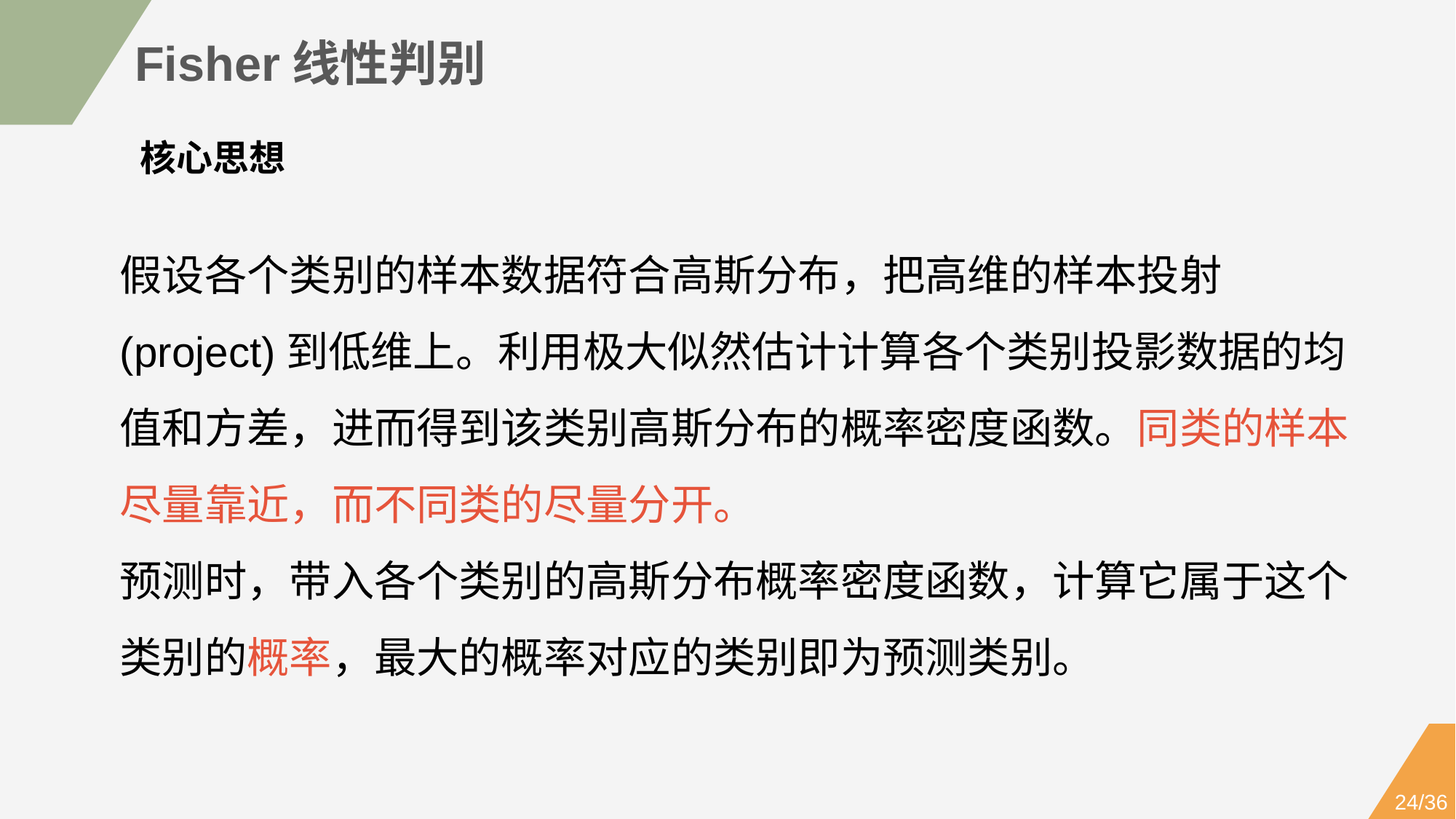

Fisher线性判别
核心思想
假设各个类别的样本数据符合高斯分布，把高维的样本投射(project)到低维上。利用极大似然估计计算各个类别投影数据的均值和方差，进而得到该类别高斯分布的概率密度函数。同类的样本尽量靠近，而不同类的尽量分开。
预测时，带入各个类别的高斯分布概率密度函数，计算它属于这个类别的概率，最大的概率对应的类别即为预测类别。